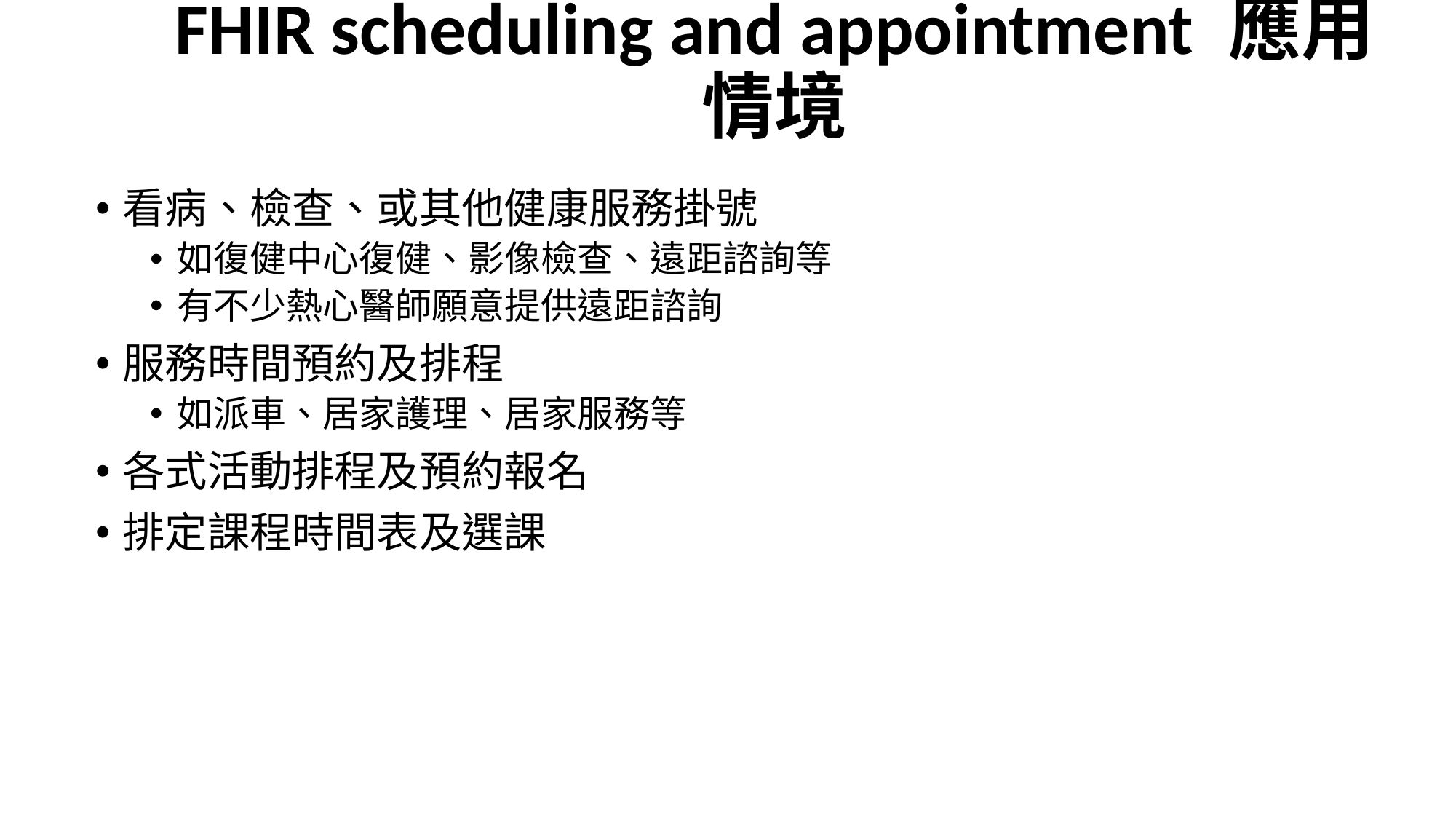

# FHIR scheduling and appointment 應用情境
看病、檢查、或其他健康服務掛號
如復健中心復健、影像檢查、遠距諮詢等
有不少熱心醫師願意提供遠距諮詢
服務時間預約及排程
如派車、居家護理、居家服務等
各式活動排程及預約報名
排定課程時間表及選課